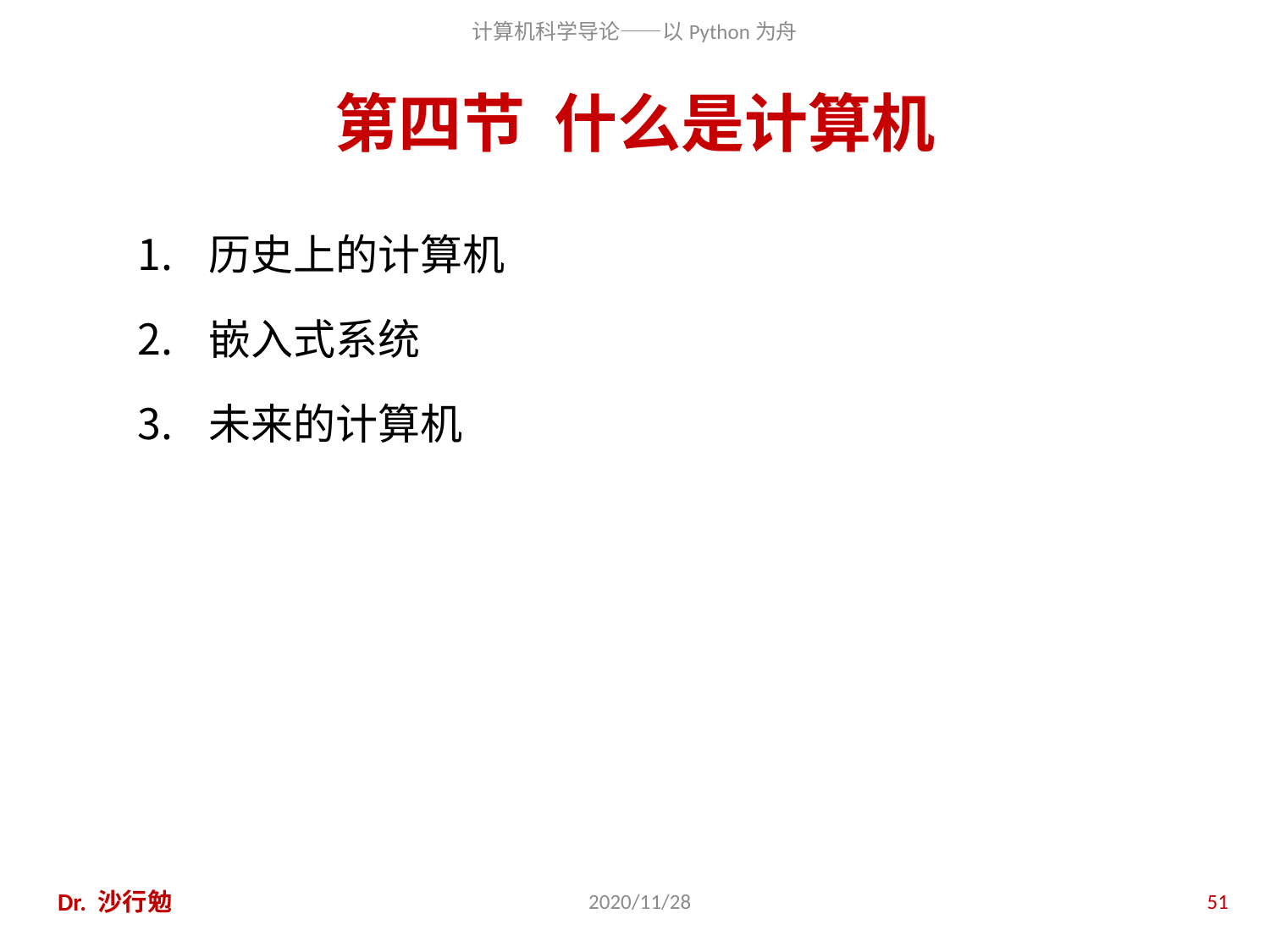

# 第四节  什么是计算机
历史上的计算机
嵌入式系统
未来的计算机
Dr. 沙行勉
2020/11/28
51